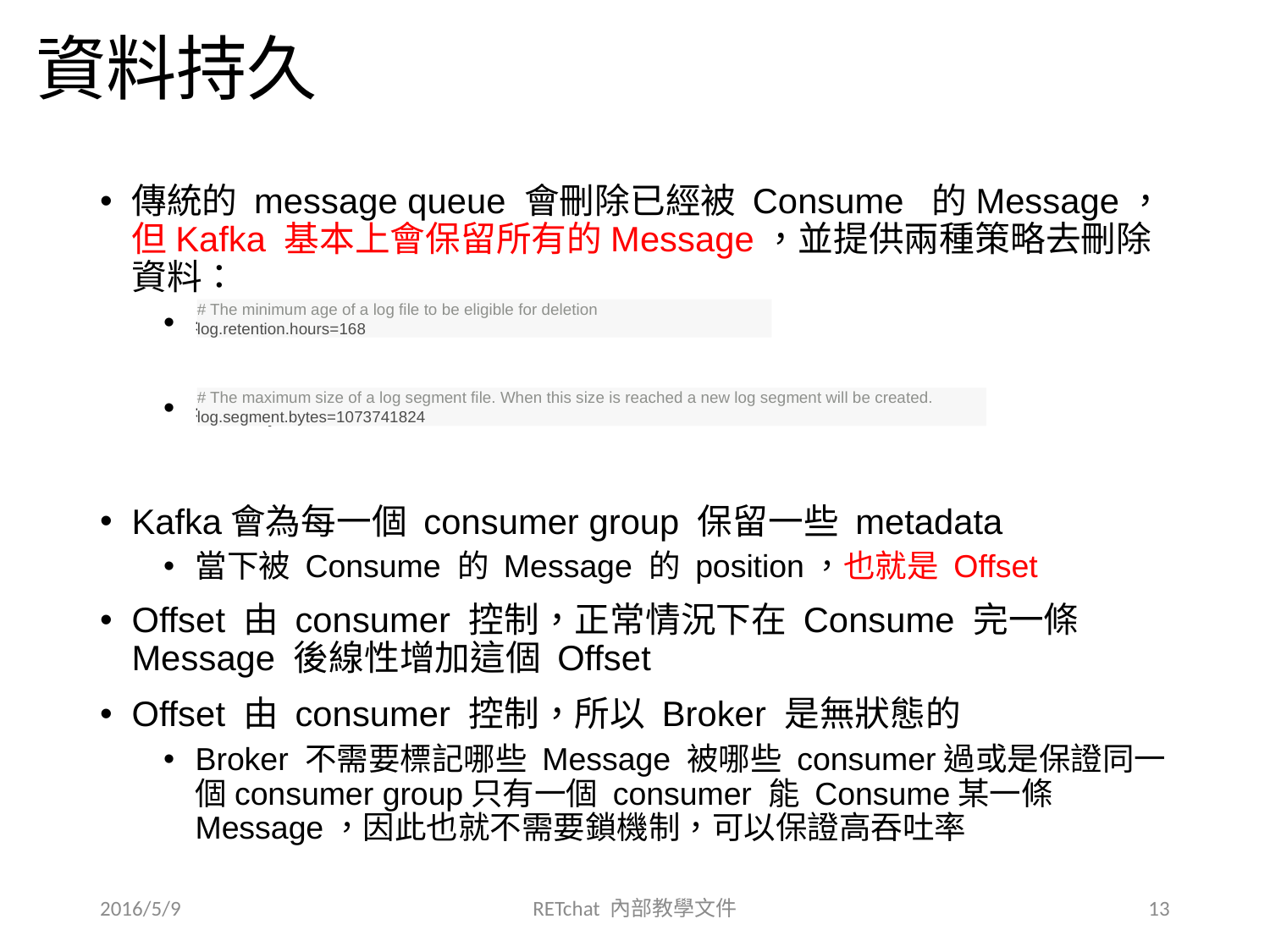

# 資料持久
傳統的 message queue 會刪除已經被 Consume  的Message，但Kafka 基本上會保留所有的Message，並提供兩種策略去刪除資料：
基於時間

基於partition文件大小。

Kafka會為每一個 consumer group 保留一些 metadata
當下被 Consume 的 Message 的 position，也就是 Offset
Offset 由 consumer 控制，正常情況下在 Consume 完一條Message 後線性增加這個 Offset
Offset 由 consumer 控制，所以 Broker 是無狀態的
Broker 不需要標記哪些 Message 被哪些 consumer過或是保證同一個consumer group只有一個 consumer 能 Consume某一條Message，因此也就不需要鎖機制，可以保證高吞吐率
# The minimum age of a log file to be eligible for deletion log.retention.hours=168
# The maximum size of a log segment file. When this size is reached a new log segment will be created. log.segment.bytes=1073741824
2016/5/9
RETchat 內部教學文件
13